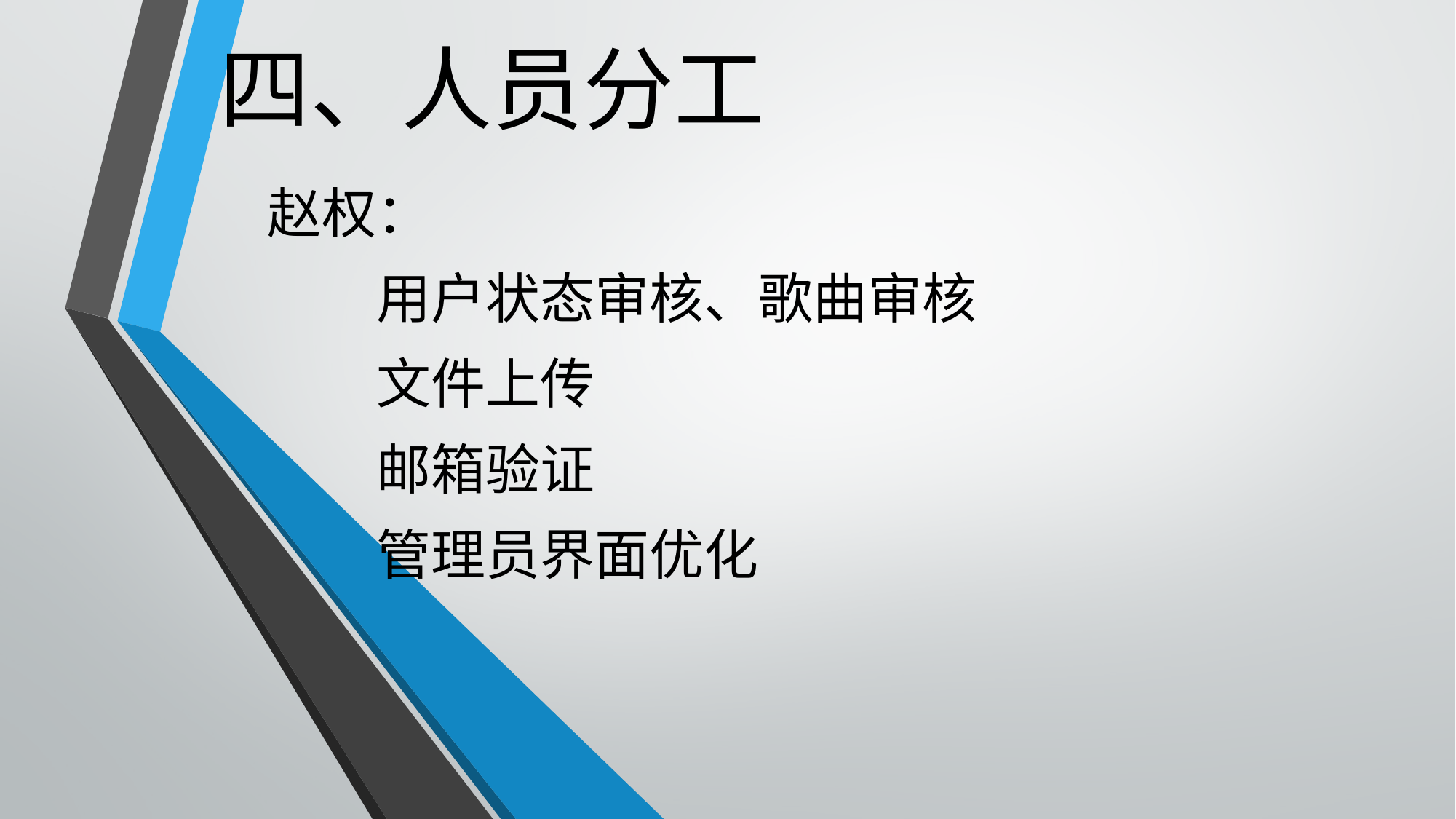

# 四、人员分工
赵权：
	用户状态审核、歌曲审核
	文件上传
	邮箱验证
	管理员界面优化